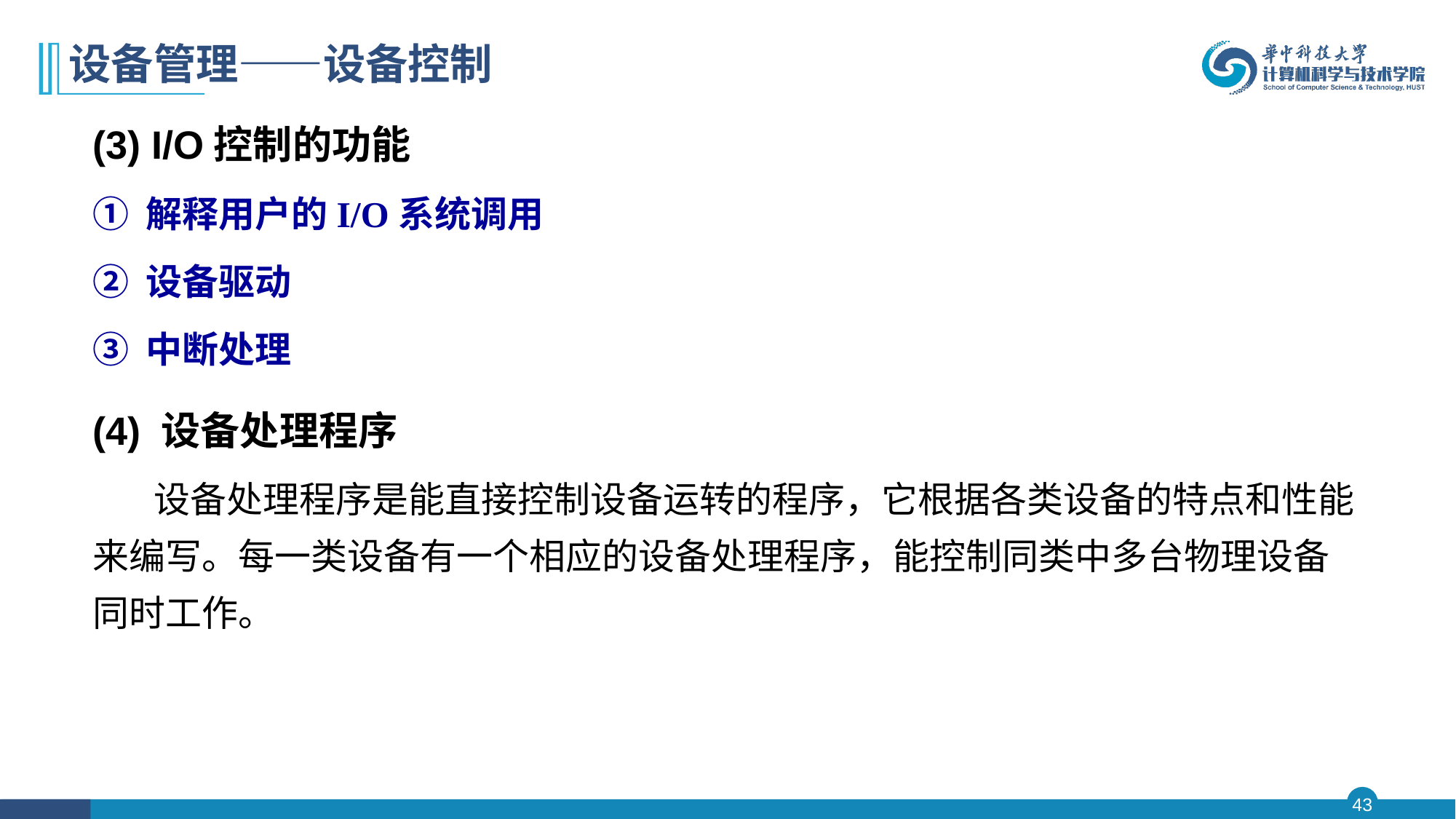

# 设备管理——设备控制
(3) I/O控制的功能
① 解释用户的I/O系统调用
② 设备驱动
③ 中断处理
(4) 设备处理程序
        设备处理程序是能直接控制设备运转的程序，它根据各类设备的特点和性能来编写。每一类设备有一个相应的设备处理程序，能控制同类中多台物理设备同时工作。